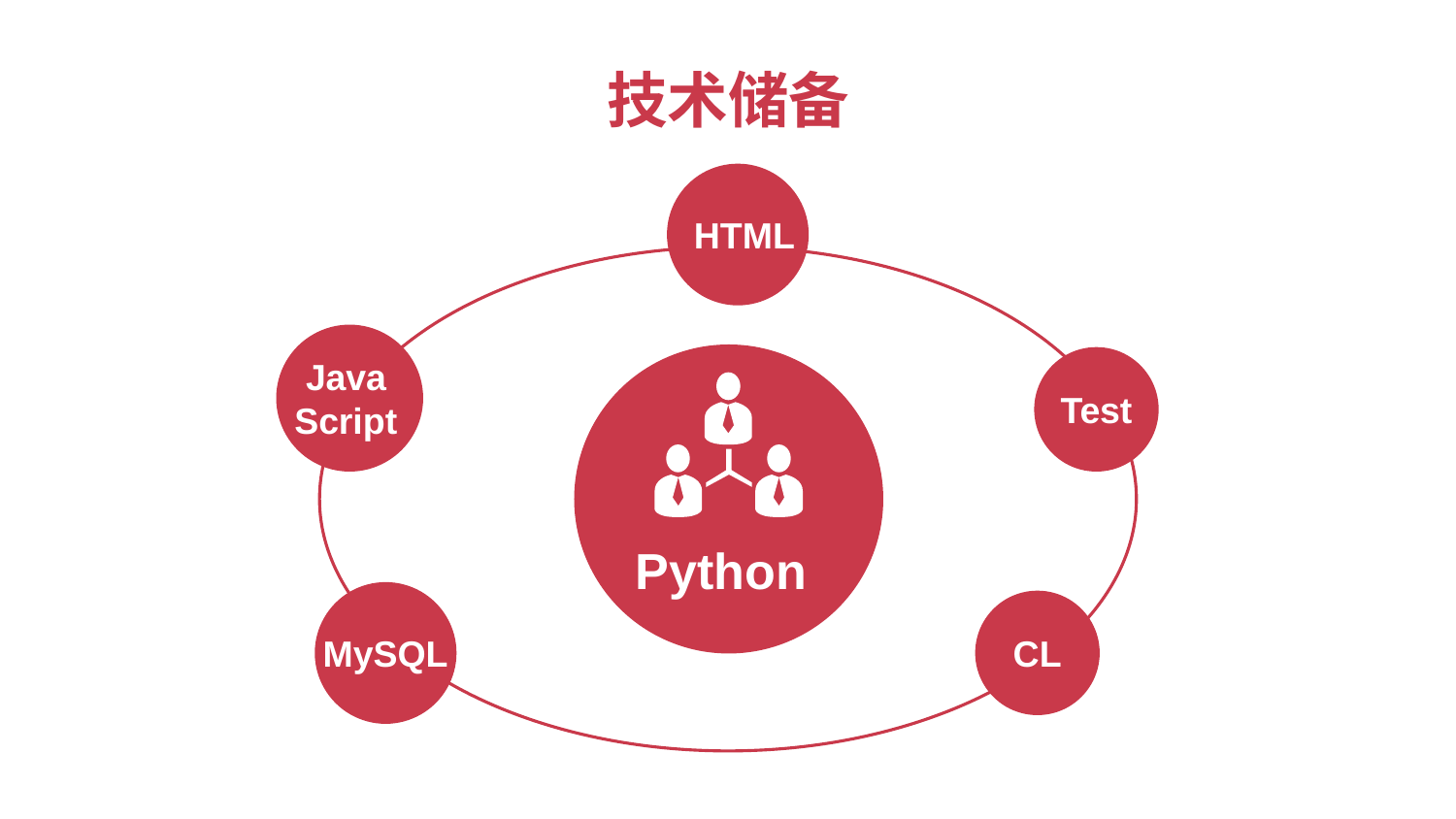

技术储备

HTML

Java
Script

Test

Python

MySQL

CL